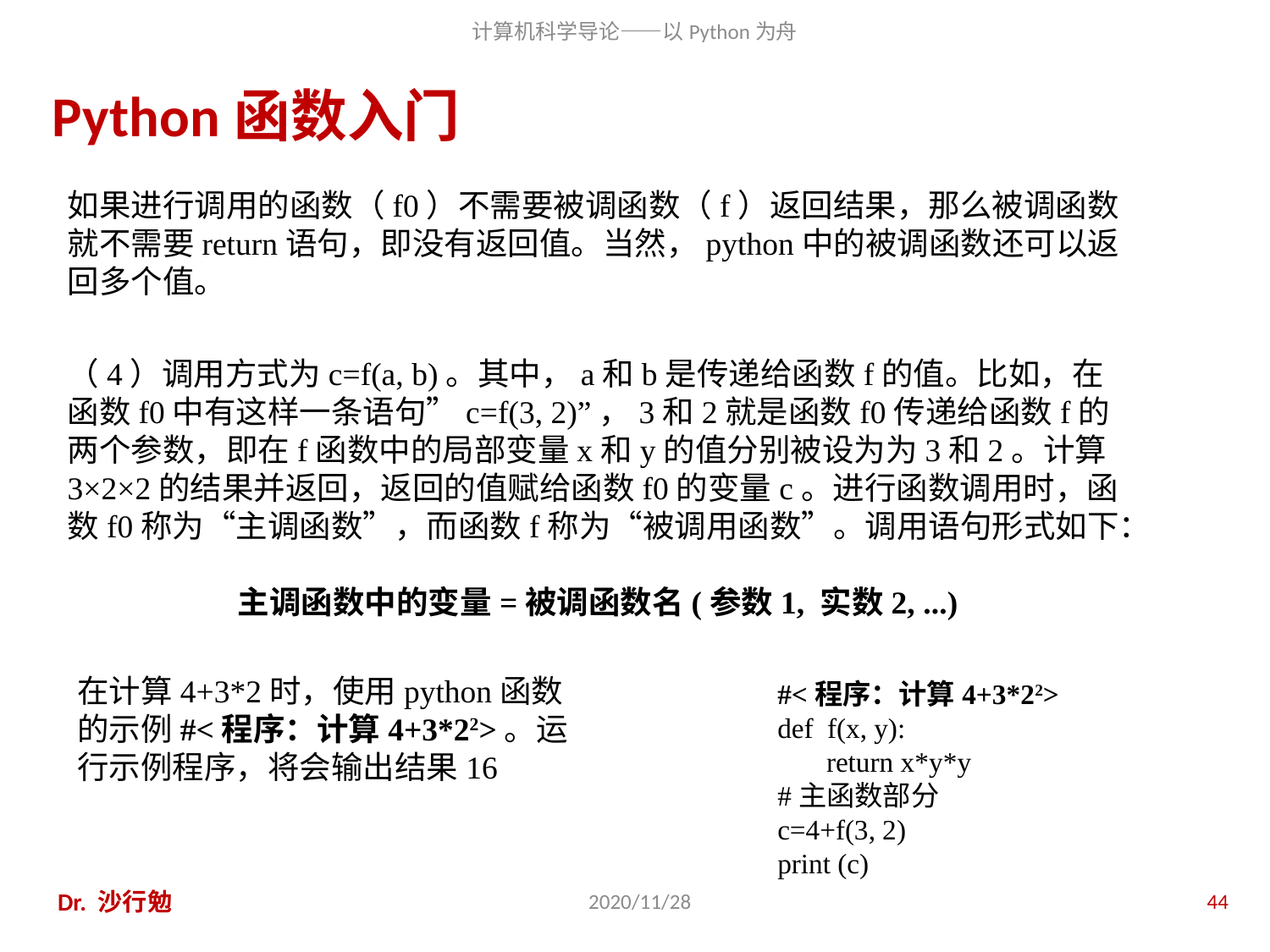

# Python函数入门
如果进行调用的函数（f0）不需要被调函数（f）返回结果，那么被调函数就不需要return语句，即没有返回值。当然，python中的被调函数还可以返回多个值。
（4）调用方式为c=f(a, b)。其中，a和b是传递给函数f的值。比如，在函数f0中有这样一条语句”c=f(3, 2)”，3和2就是函数f0传递给函数f的两个参数，即在f函数中的局部变量x和y的值分别被设为为3和2。计算3×2×2的结果并返回，返回的值赋给函数f0的变量c。进行函数调用时，函数f0称为“主调函数”，而函数f称为“被调用函数”。调用语句形式如下：

主调函数中的变量=被调函数名(参数1, 实数2, ...)

在计算4+3*2时，使用python函数的示例#<程序：计算4+3*22>。运行示例程序，将会输出结果16

#<程序：计算4+3*22>
def  f(x, y):
       return x*y*y
#主函数部分
c=4+f(3, 2)
print (c)
Dr. 沙行勉
2020/11/28
44